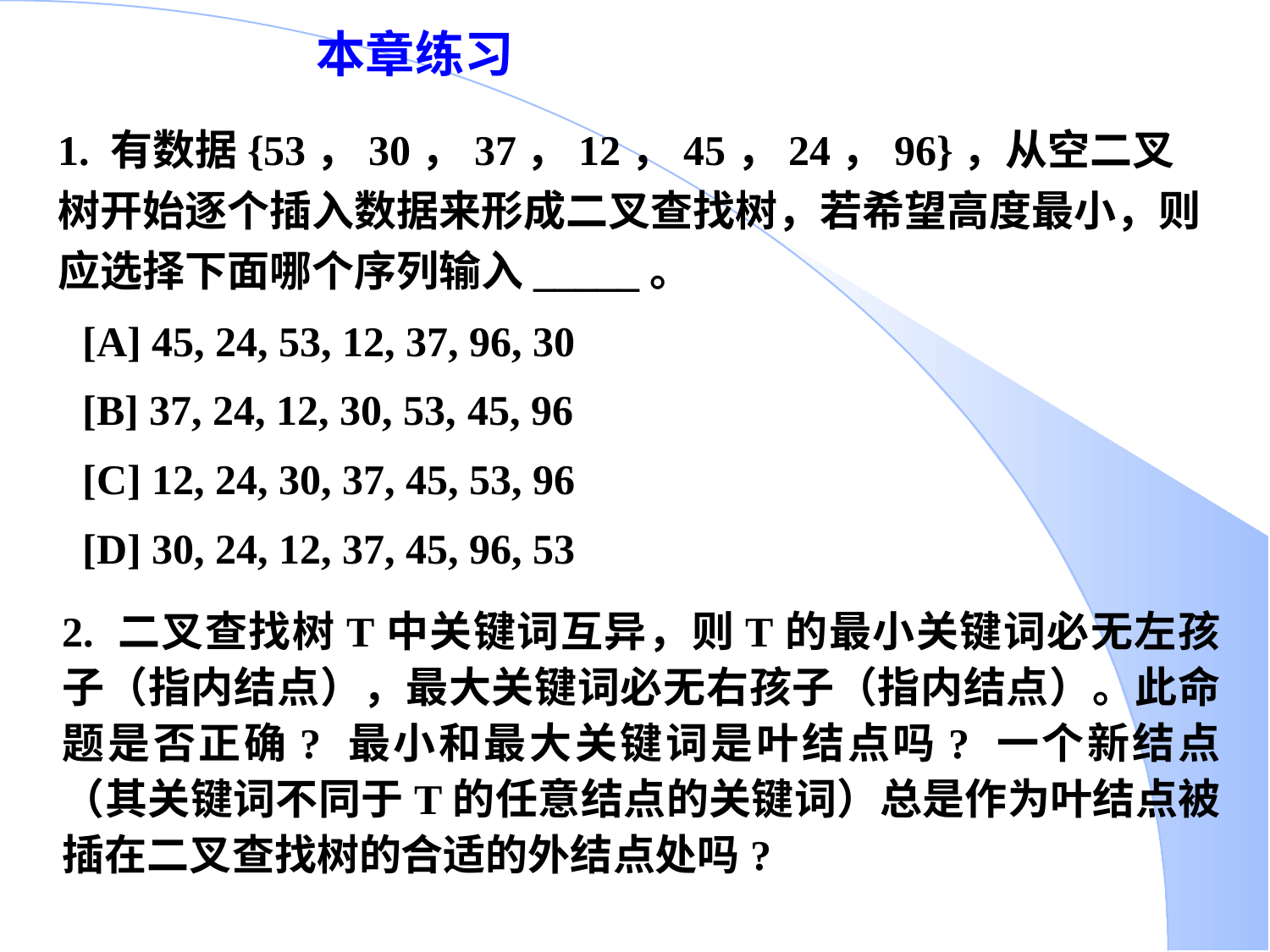

本章练习
1. 有数据{53，30，37，12，45，24，96}，从空二叉树开始逐个插入数据来形成二叉查找树，若希望高度最小，则应选择下面哪个序列输入_____。
[A] 45, 24, 53, 12, 37, 96, 30
[B] 37, 24, 12, 30, 53, 45, 96
[C] 12, 24, 30, 37, 45, 53, 96
[D] 30, 24, 12, 37, 45, 96, 53
2. 二叉查找树T中关键词互异，则T的最小关键词必无左孩子（指内结点），最大关键词必无右孩子（指内结点）。此命题是否正确? 最小和最大关键词是叶结点吗? 一个新结点（其关键词不同于T的任意结点的关键词）总是作为叶结点被插在二叉查找树的合适的外结点处吗?